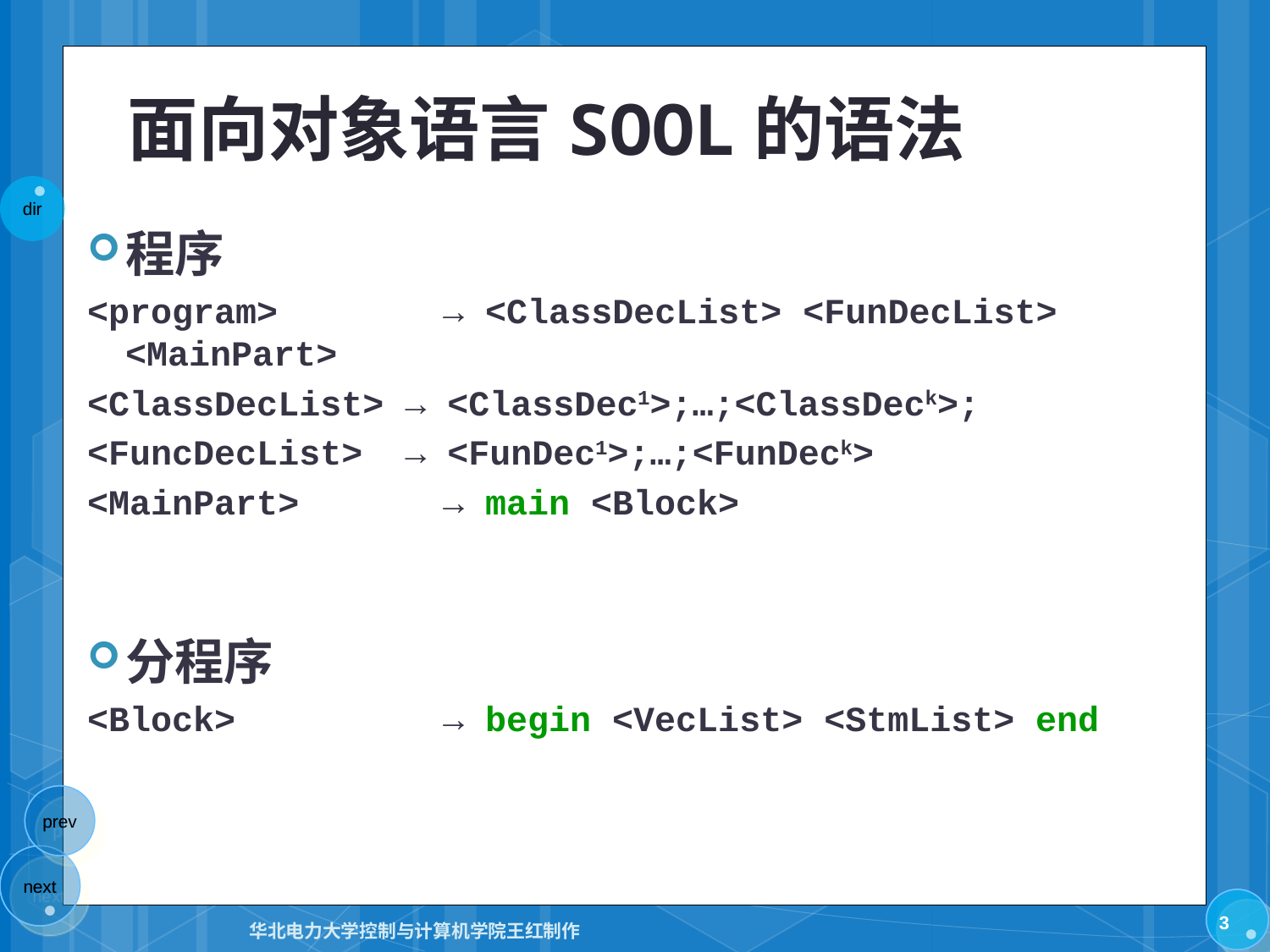

# 面向对象语言SOOL的语法
程序
<program>	   → <ClassDecList> <FunDecList> <MainPart>
<ClassDecList> → <ClassDec1>;…;<ClassDeck>;
<FuncDecList>  → <FunDec1>;…;<FunDeck>
<MainPart>	   → main <Block>

分程序
<Block> 	   → begin <VecList> <StmList> end

3
华北电力大学控制与计算机学院王红制作